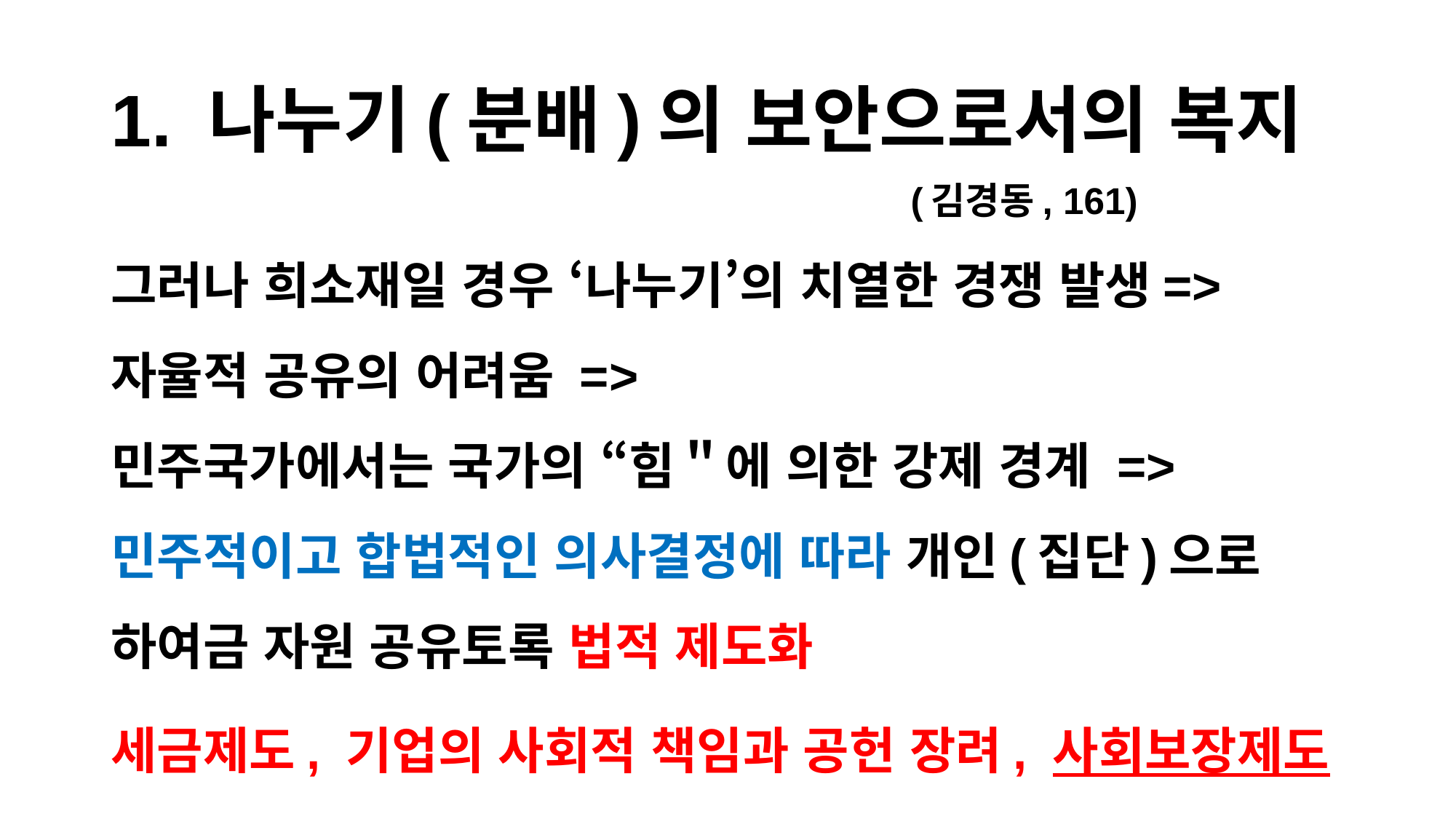

1. 나누기(분배)의 보안으로서의 복지
                                              (김경동, 161)
그러나 희소재일 경우 ‘나누기’의 치열한 경쟁 발생=>
자율적 공유의 어려움 =>
민주국가에서는 국가의 “힘＂에 의한 강제 경계 =>
민주적이고 합법적인 의사결정에 따라 개인(집단)으로
하여금 자원 공유토록 법적 제도화
세금제도, 기업의 사회적 책임과 공헌 장려, 사회보장제도